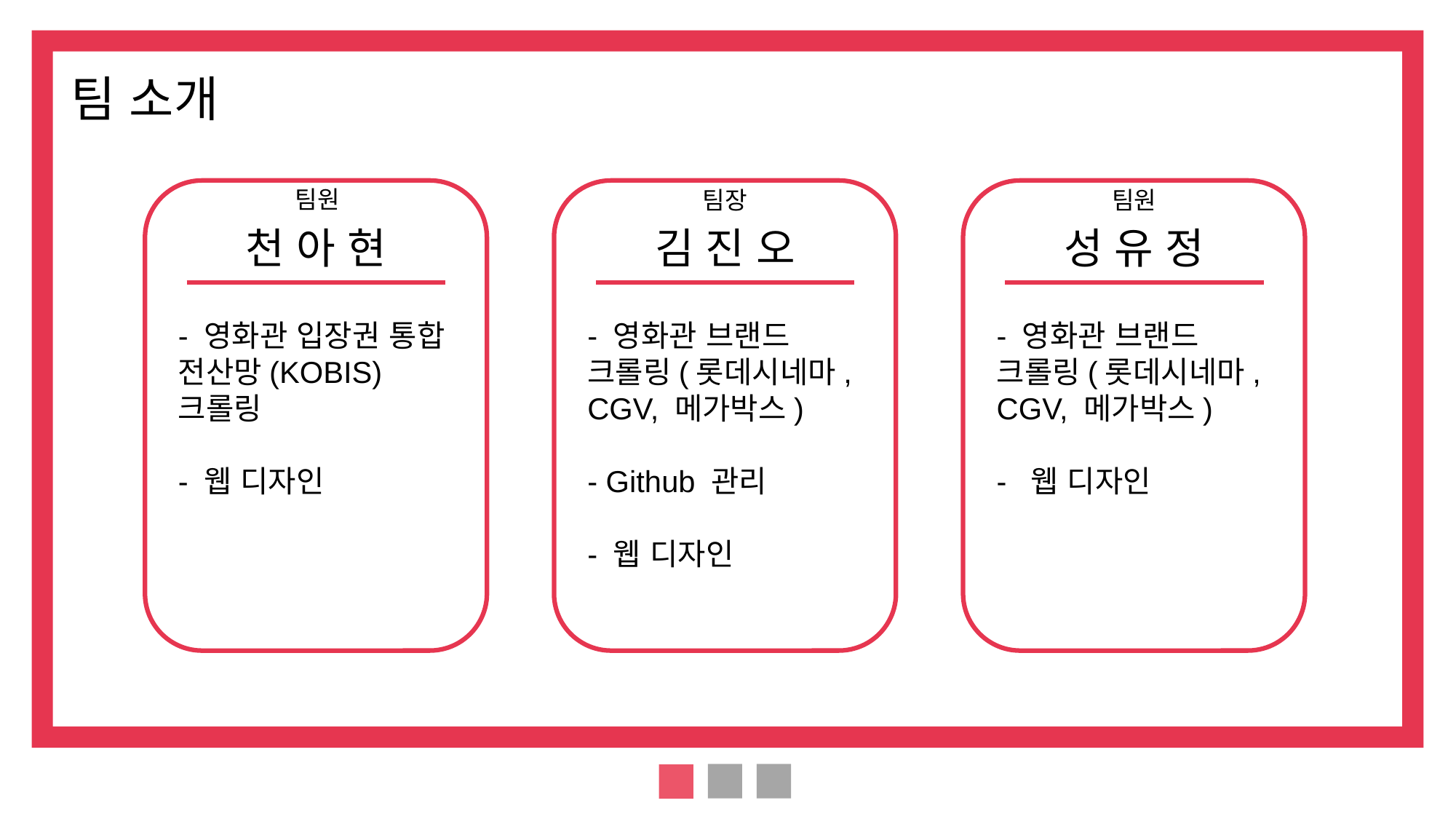

팀 소개
팀원
팀원
팀장

천 아 현
김 진 오
성 유 정
- 영화관 입장권 통합 전산망(KOBIS) 크롤링

- 웹 디자인

- 영화관 브랜드 크롤링(롯데시네마, CGV, 메가박스)

- Github 관리

- 웹 디자인

- 영화관 브랜드 크롤링(롯데시네마, CGV, 메가박스)

-  웹 디자인